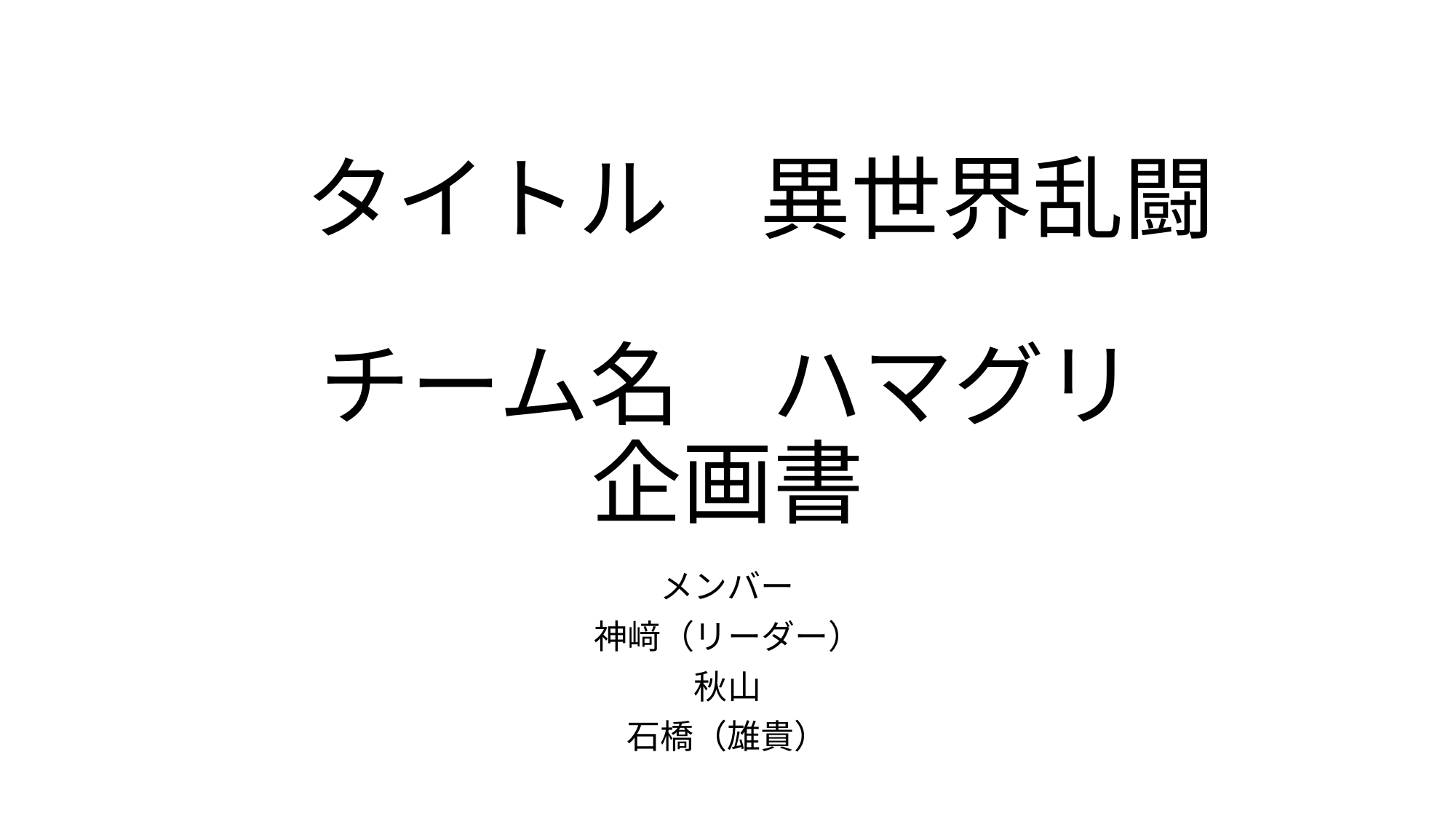

タイトル　異世界乱闘
# チーム名　ハマグリ 企画書
メンバー
神﨑（リーダー）
秋山
石橋（雄貴）